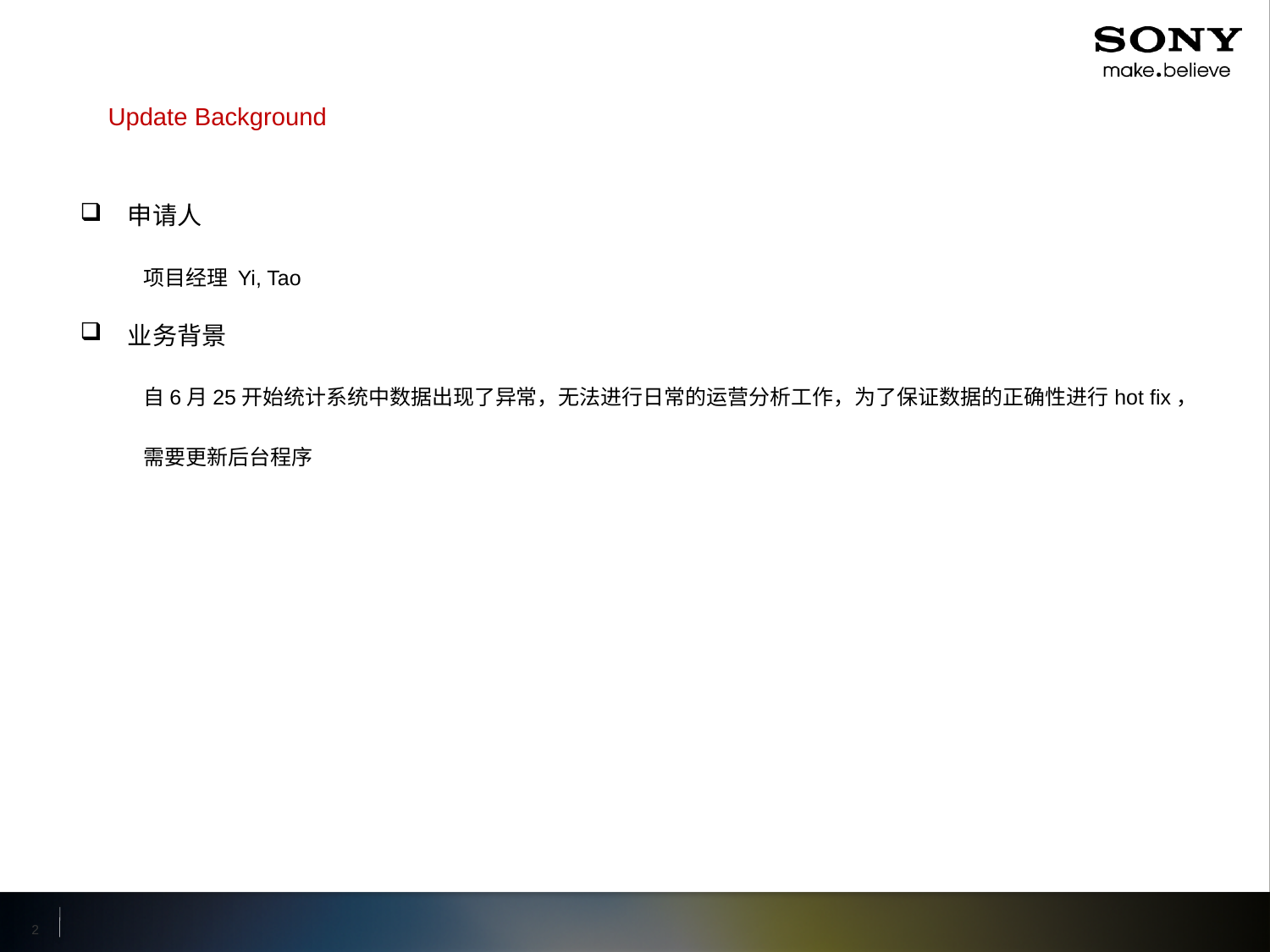

Update Background

申请人
项目经理 Yi, Tao
业务背景
自6月25开始统计系统中数据出现了异常，无法进行日常的运营分析工作，为了保证数据的正确性进行hot fix，
需要更新后台程序